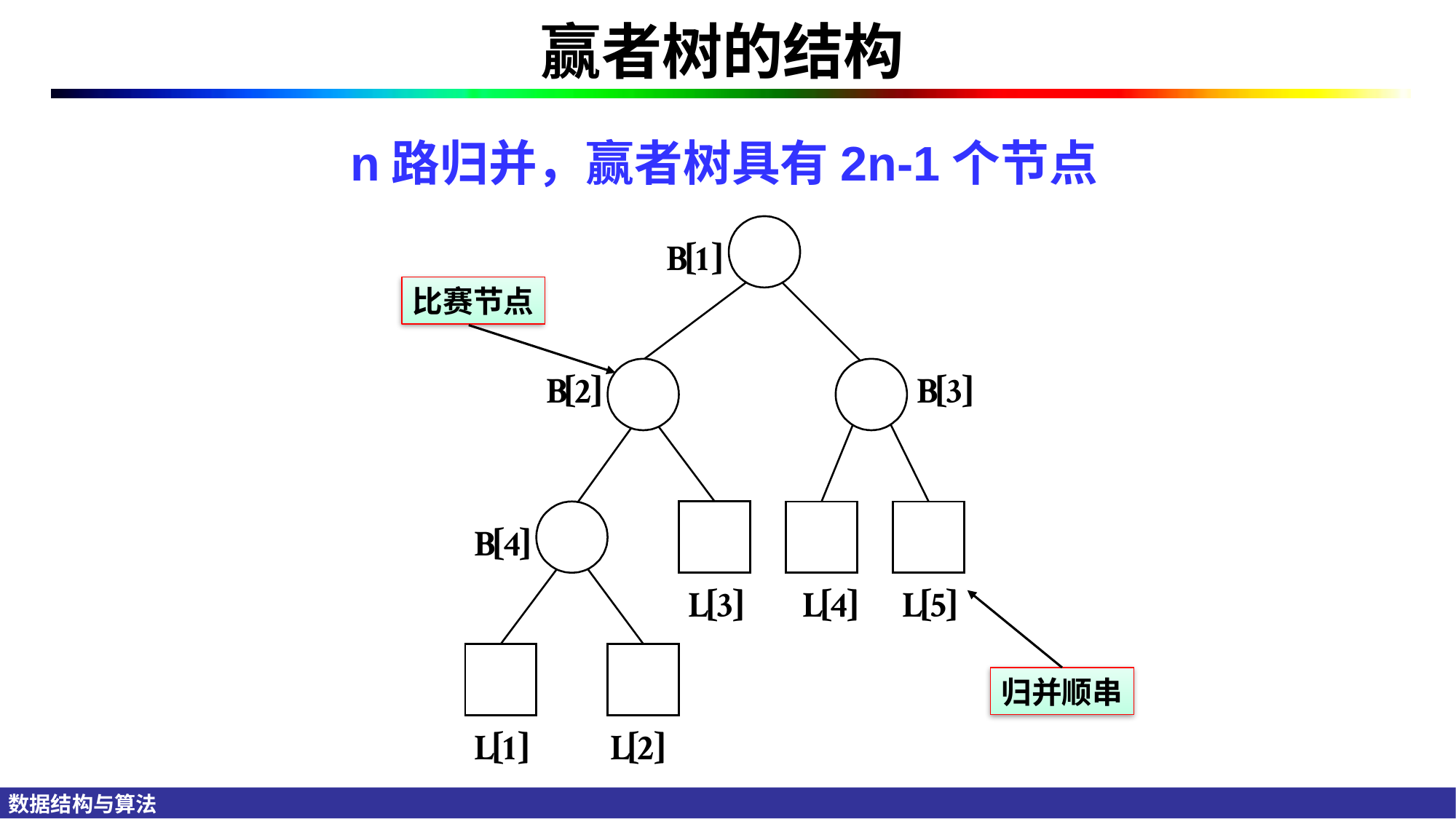

# 赢者树的结构
n路归并，赢者树具有2n-1个节点

B
[
1
]

B
[
2
]
B
[
3
]

B
[
4
]

L
[
3
]
L
[
4
]
L
[
5
]

L
[
1
]
L
[
2
]
比赛节点
归并顺串